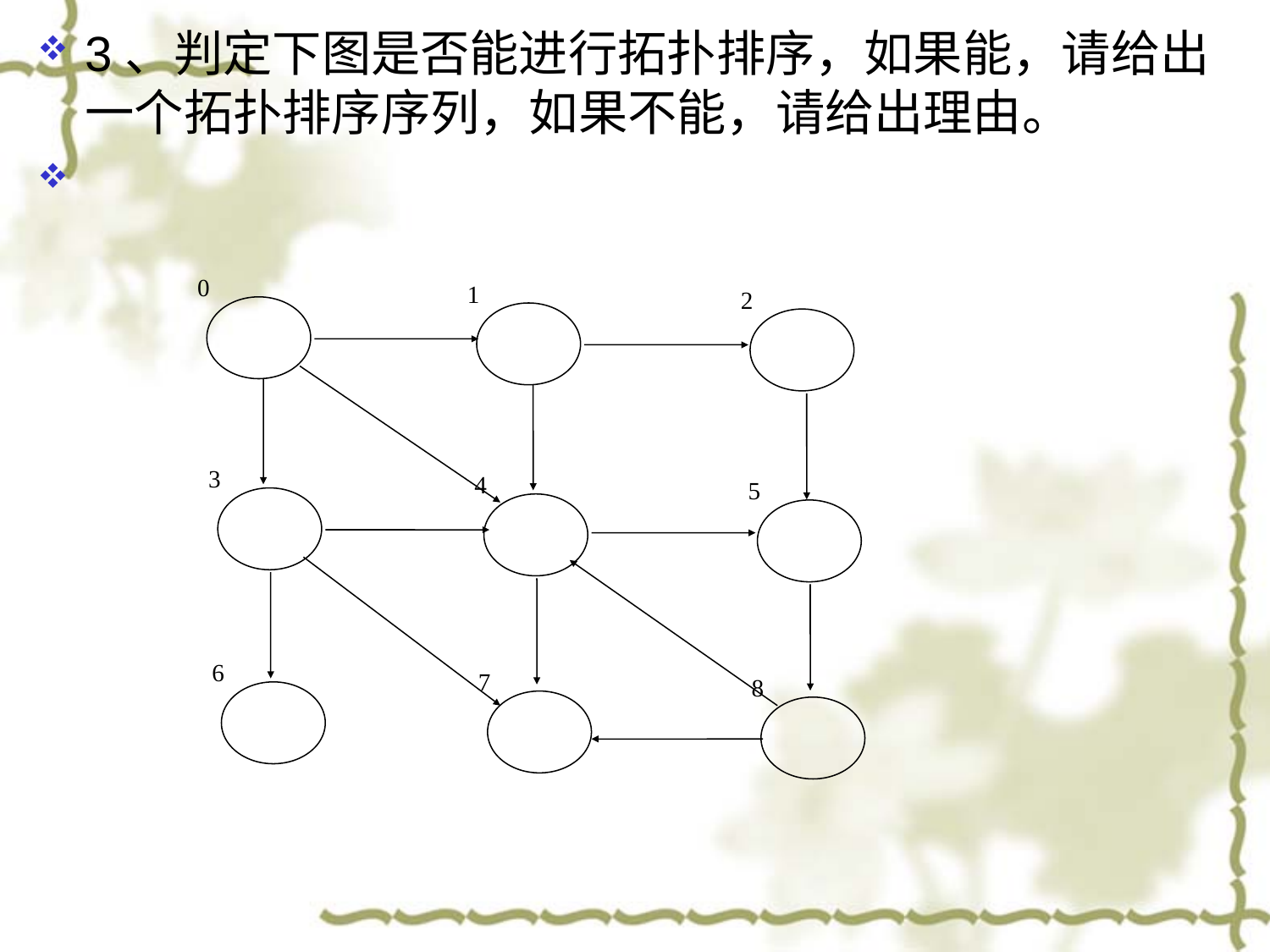

3、判定下图是否能进行拓扑排序，如果能，请给出一个拓扑排序序列，如果不能，请给出理由。

0

1

2

3

4

5

6

7

8